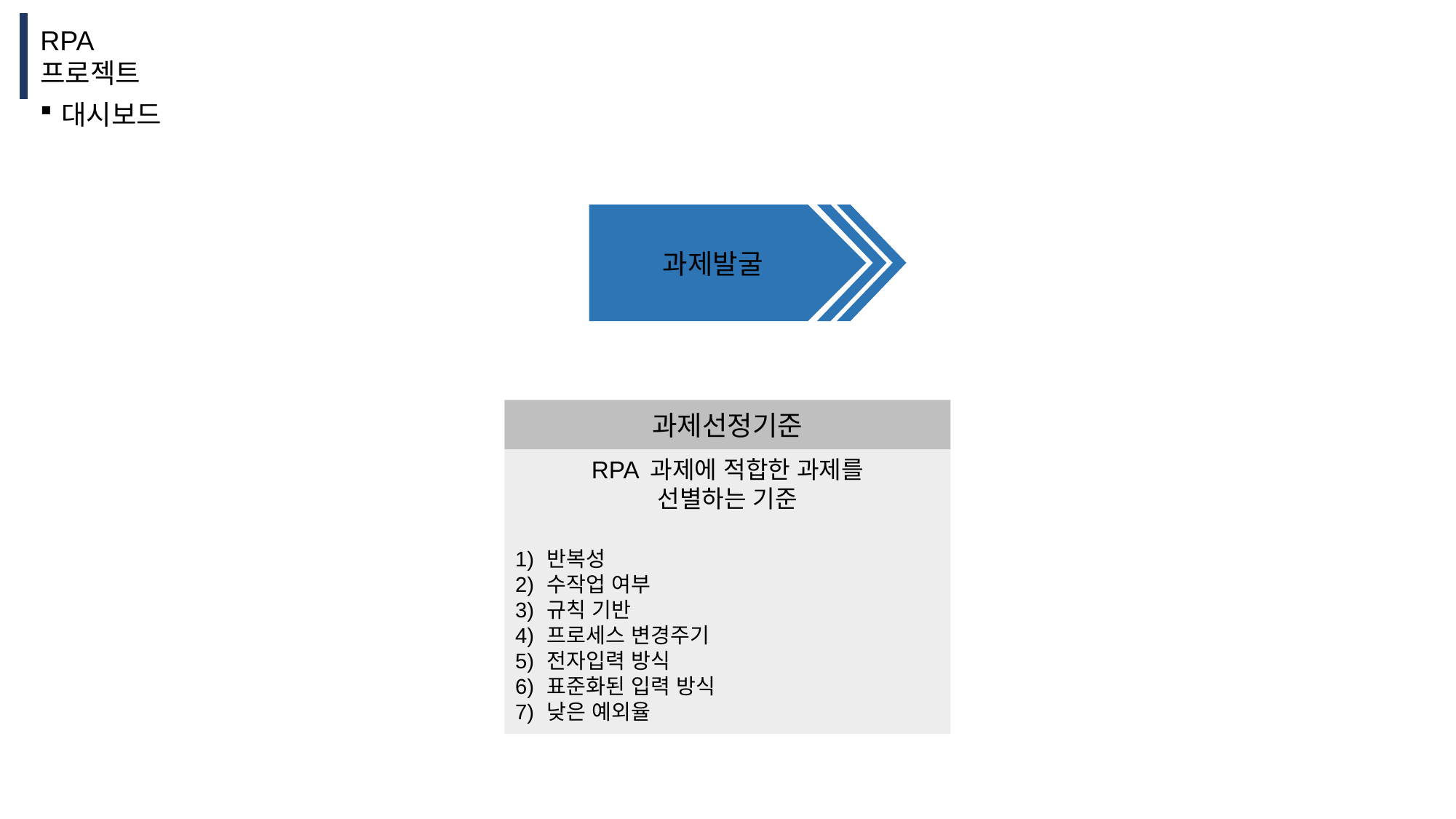

대시보드

과제발굴

과제선정기준
RPA 과제에 적합한 과제를
선별하는 기준

반복성
수작업 여부
규칙 기반
프로세스 변경주기
전자입력 방식
표준화된 입력 방식
낮은 예외율